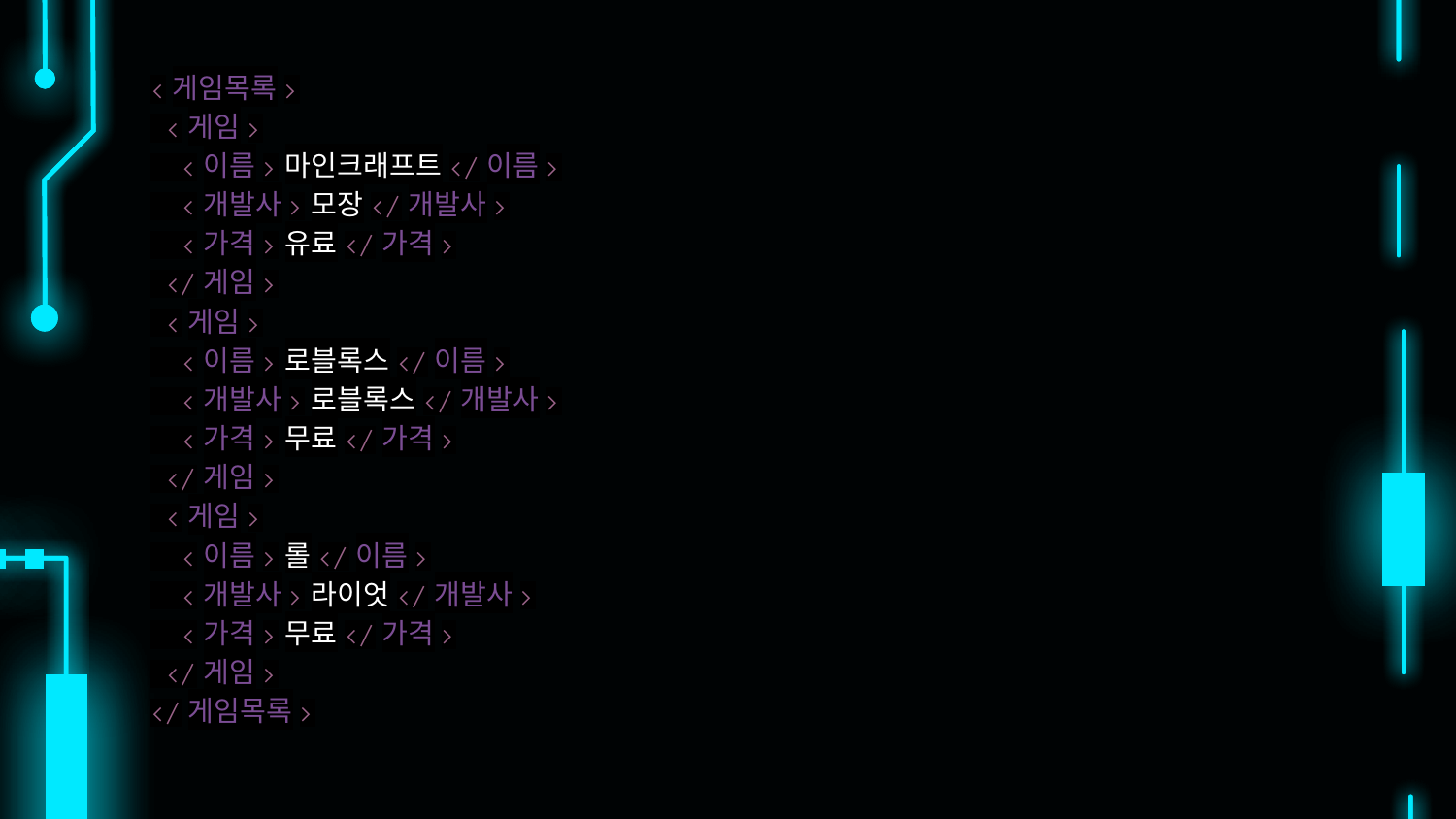

<게임목록>
 <게임>
  <이름>마인크래프트</이름>
  <개발사>모장</개발사>
  <가격>유료</가격>
 </게임>
 <게임>
  <이름>로블록스</이름>
  <개발사>로블록스</개발사>
  <가격>무료</가격>
 </게임>
 <게임>
  <이름>롤</이름>
  <개발사>라이엇</개발사>
  <가격>무료</가격>
 </게임>
</게임목록>